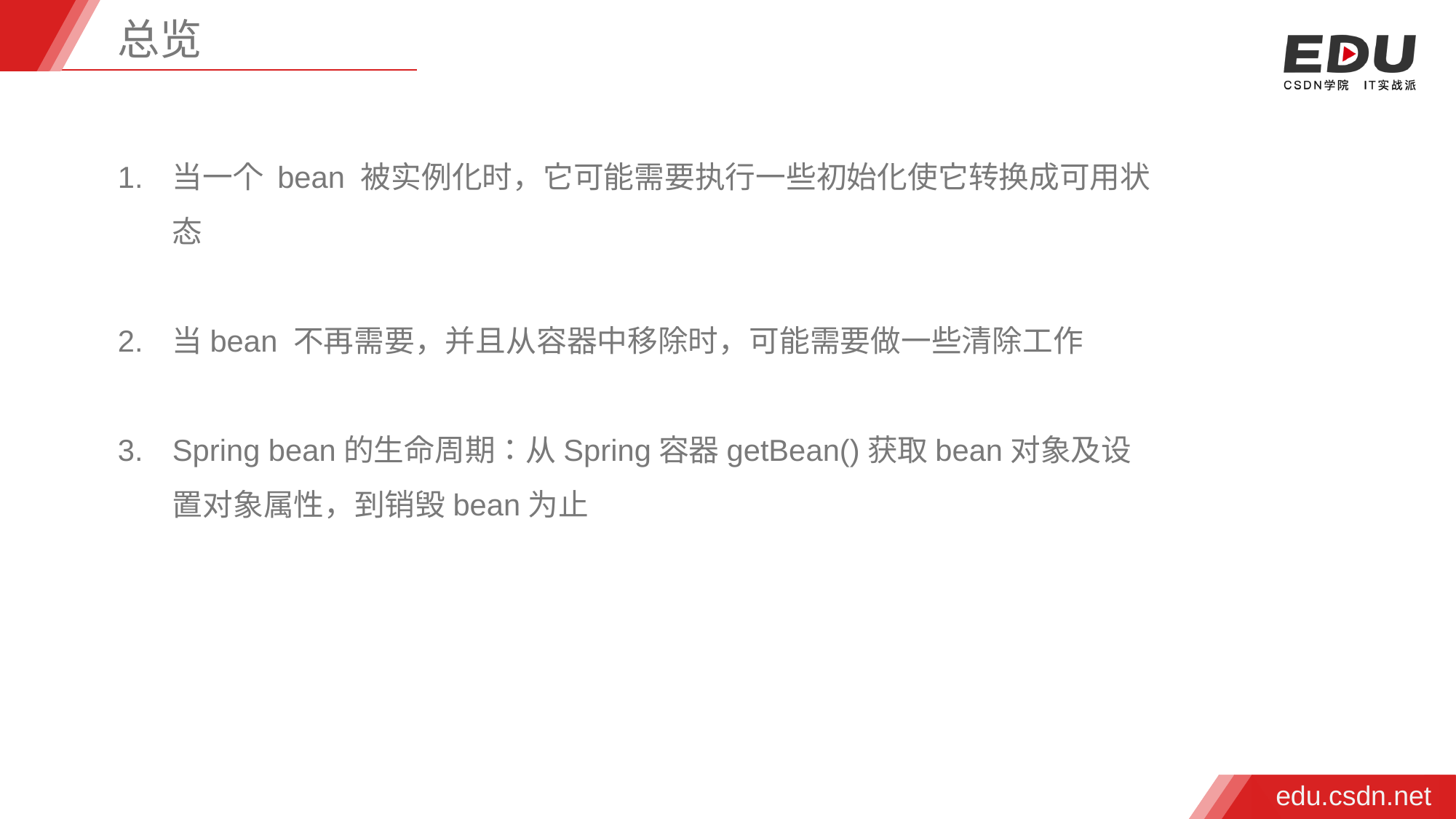

总览
当一个 bean 被实例化时，它可能需要执行一些初始化使它转换成可用状态

当bean 不再需要，并且从容器中移除时，可能需要做一些清除工作

Spring bean的生命周期：从Spring容器getBean()获取bean对象及设置对象属性，到销毁bean为止
edu.csdn.net